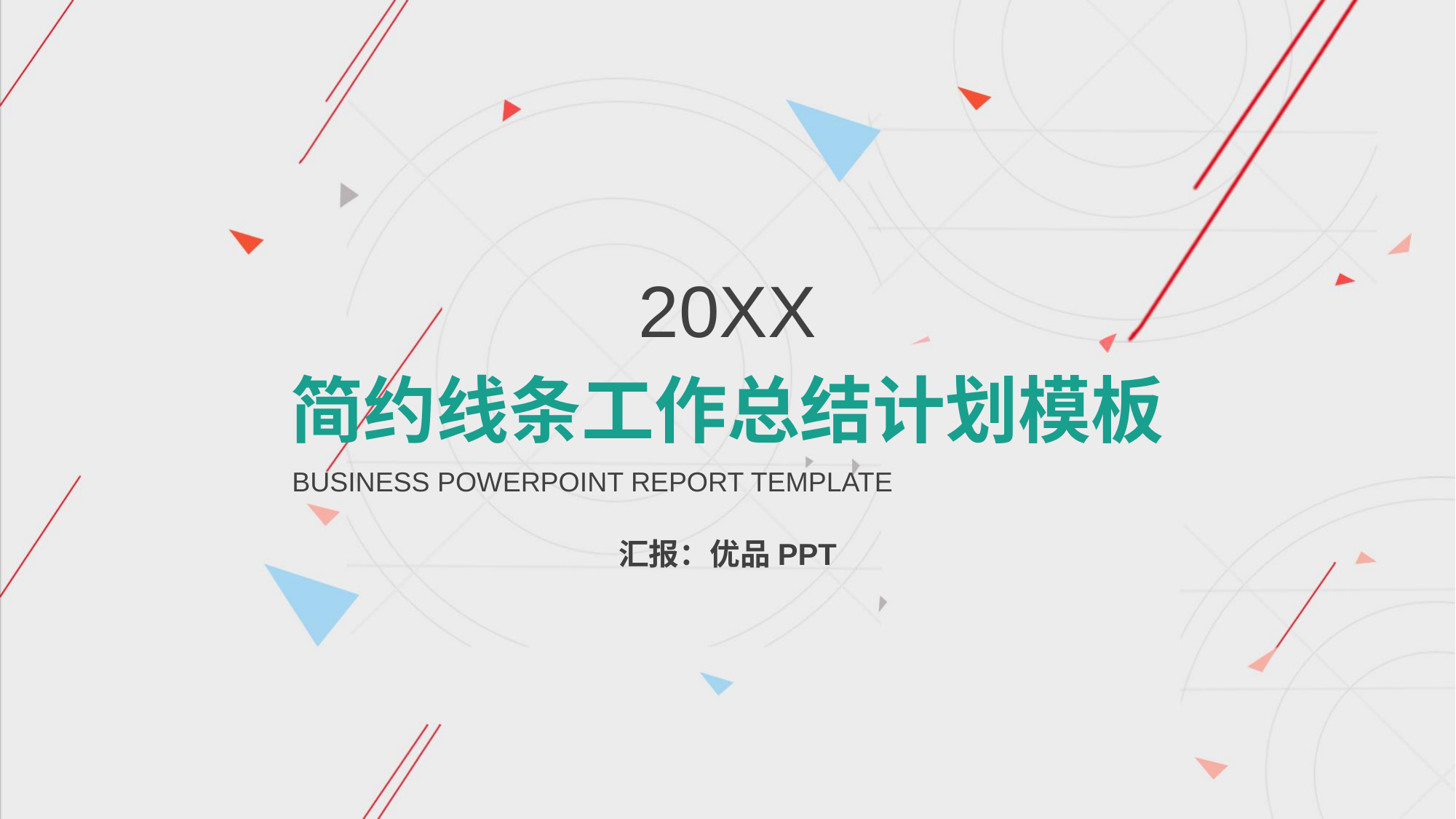

20XX
简约线条工作总结计划模板
BUSINESS POWERPOINT REPORT TEMPLATE
汇报：优品PPT